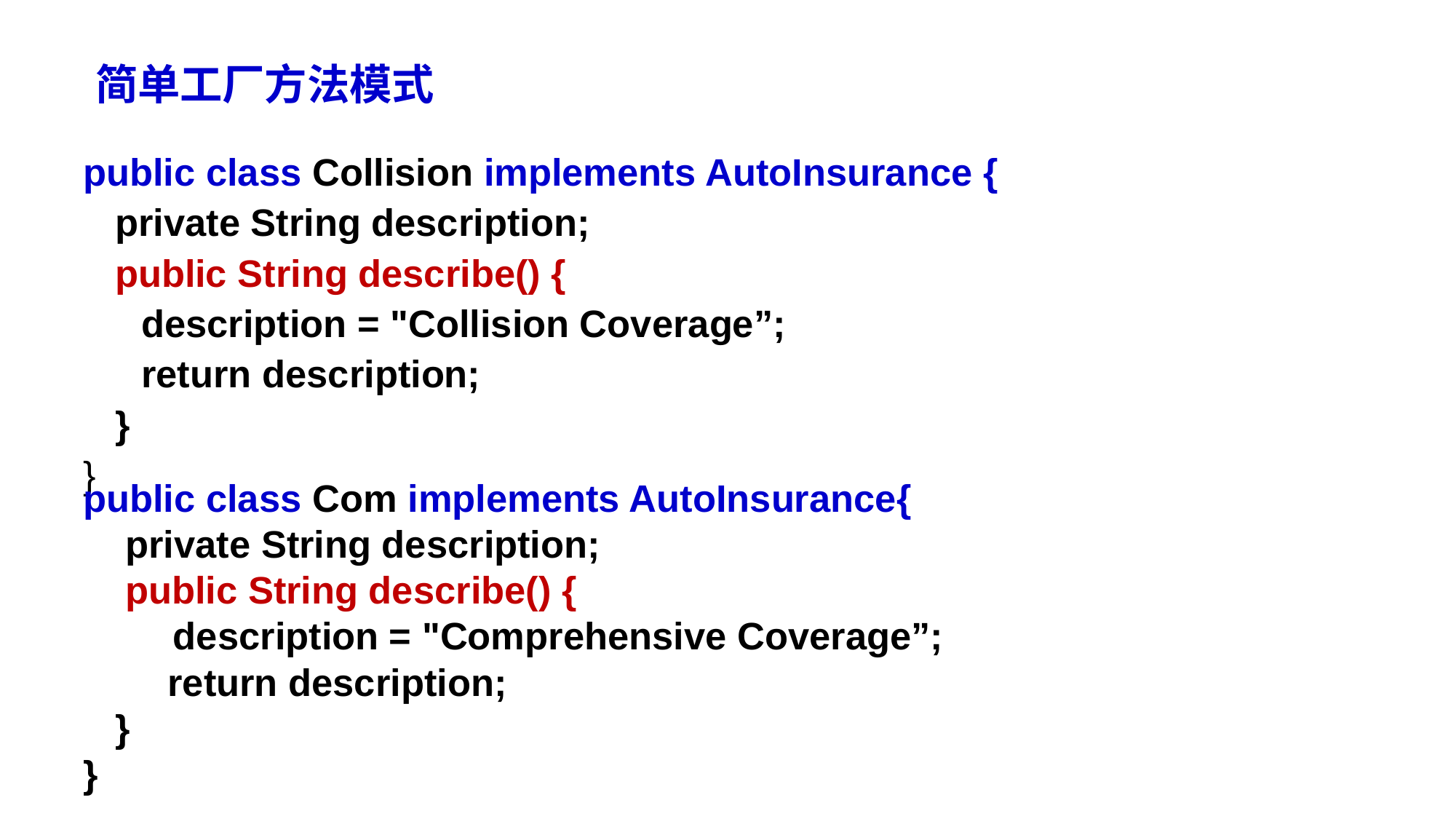

简单工厂方法模式
public class Collision implements AutoInsurance {
   private String description;
   public String describe() {
	   description = "Collision Coverage”;
	   return description;
   }
}
public class Com implements AutoInsurance{
    private String description;
    public String describe() {
	      description = "Comprehensive Coverage”;
        return description;
   }
}
22